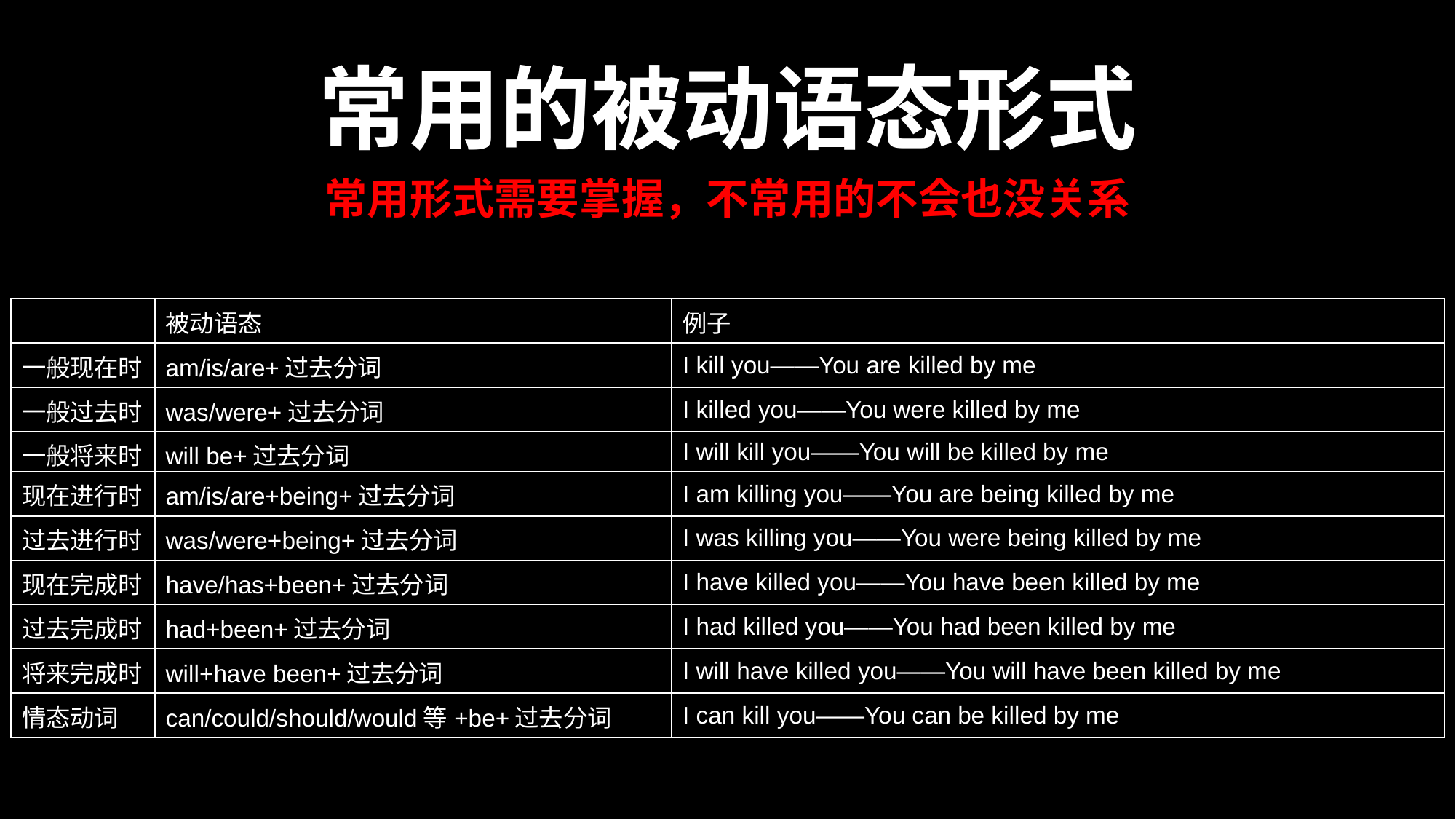

常用的被动语态形式
常用形式需要掌握，不常用的不会也没关系
|  | 被动语态 | 例子 |
| --- | --- | --- |
| 一般现在时 | am/is/are+过去分词 | I kill you——You are killed by me |
| 一般过去时 | was/were+过去分词 | I killed you——You were killed by me |
| 一般将来时 | will be+过去分词 | I will kill you——You will be killed by me |
| 现在进行时 | am/is/are+being+过去分词 | I am killing you——You are being killed by me |
| 过去进行时 | was/were+being+过去分词 | I was killing you——You were being killed by me |
| 现在完成时 | have/has+been+过去分词 | I have killed you——You have been killed by me |
| 过去完成时 | had+been+过去分词 | I had killed you——You had been killed by me |
| 将来完成时 | will+have been+过去分词 | I will have killed you——You will have been killed by me |
| 情态动词 | can/could/should/would等+be+过去分词 | I can kill you——You can be killed by me |